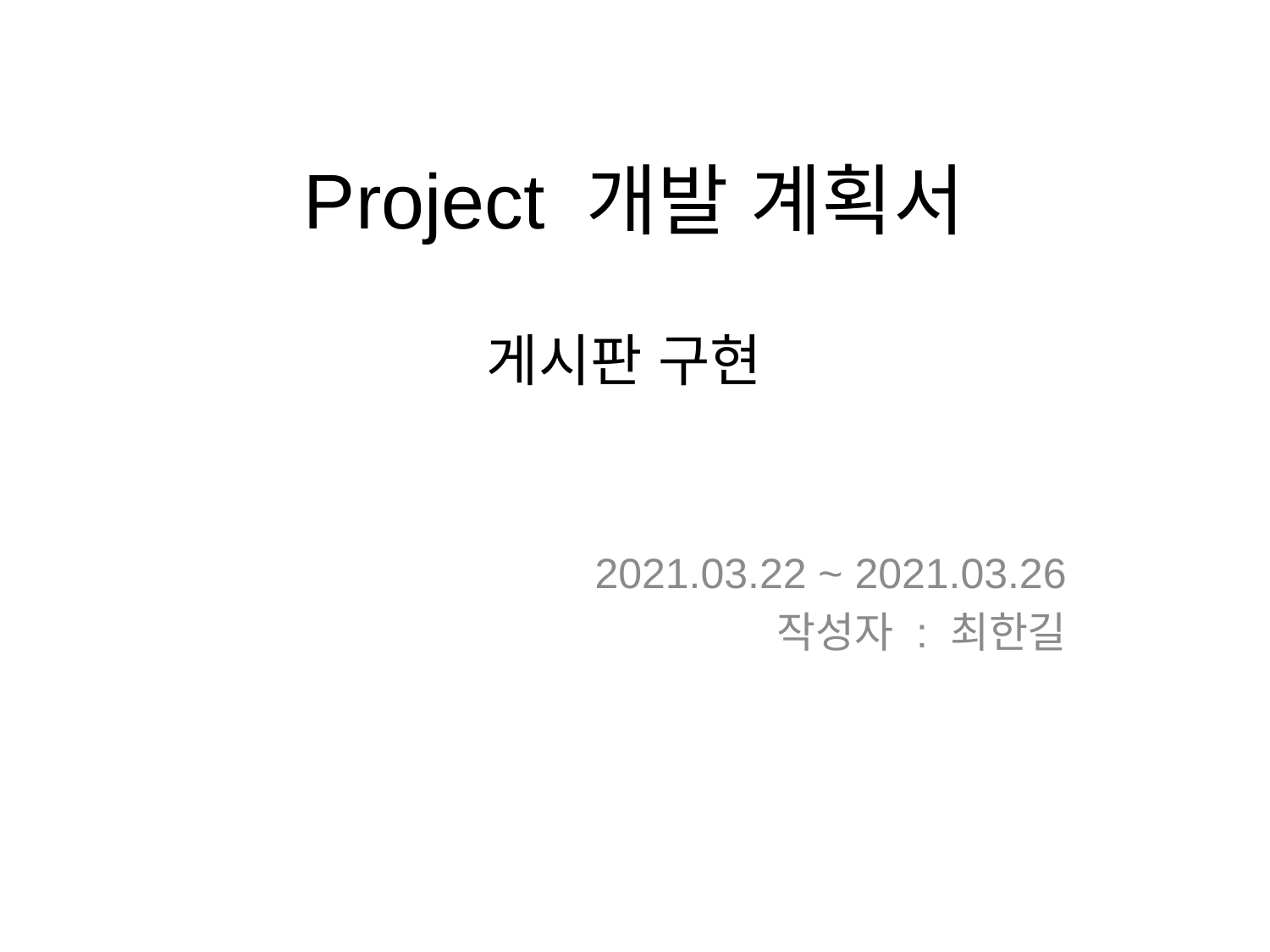

# Project 개발 계획서
게시판 구현
2021.03.22 ~ 2021.03.26
작성자 : 최한길